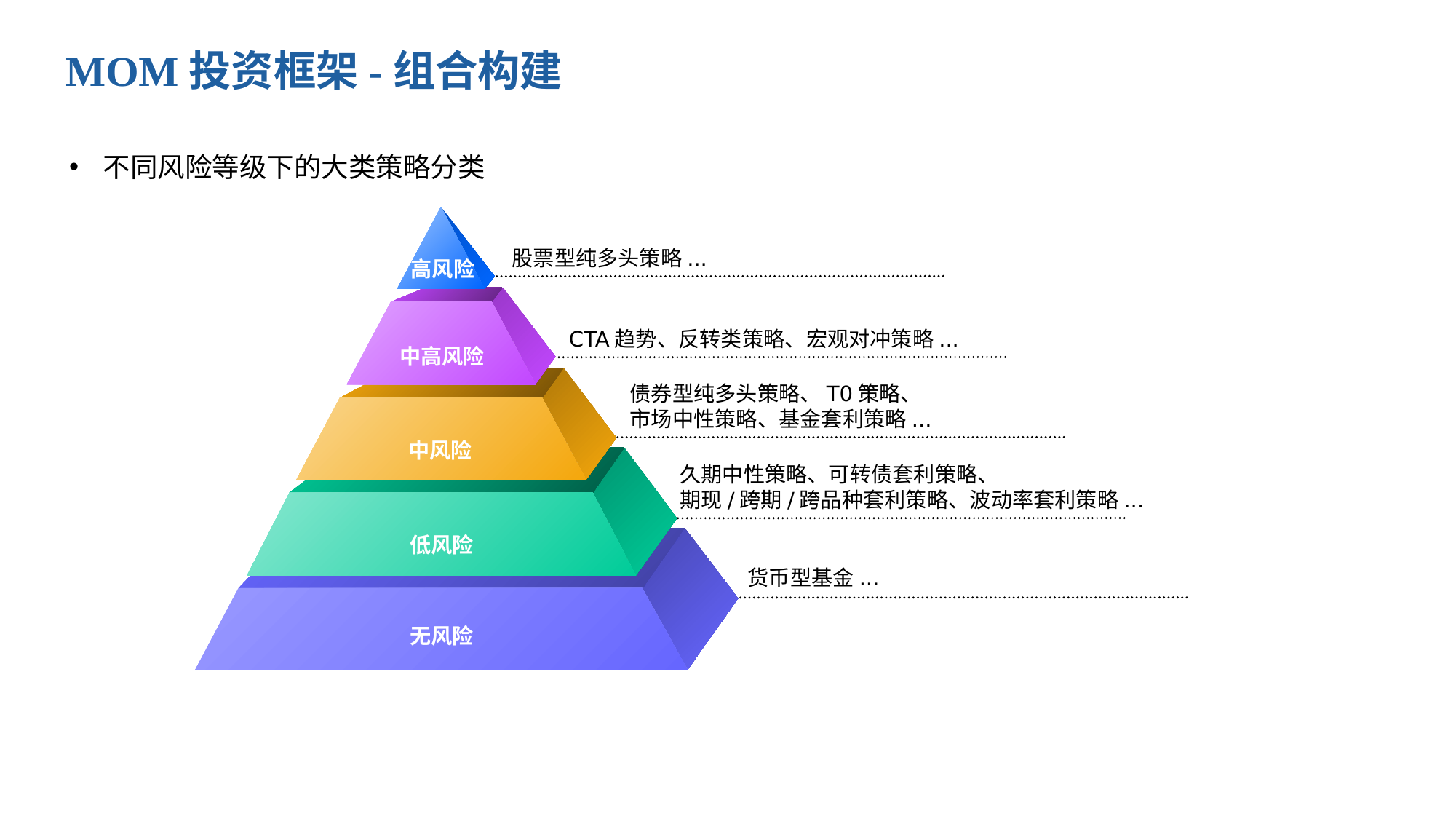

MOM投资框架-组合构建
不同风险等级下的大类策略分类

股票型纯多头策略...
高风险

CTA趋势、反转类策略、宏观对冲策略...
中高风险

债券型纯多头策略、T0策略、
市场中性策略、基金套利策略...

中风险

久期中性策略、可转债套利策略、
期现/跨期/跨品种套利策略、波动率套利策略...

低风险

货币型基金...

无风险